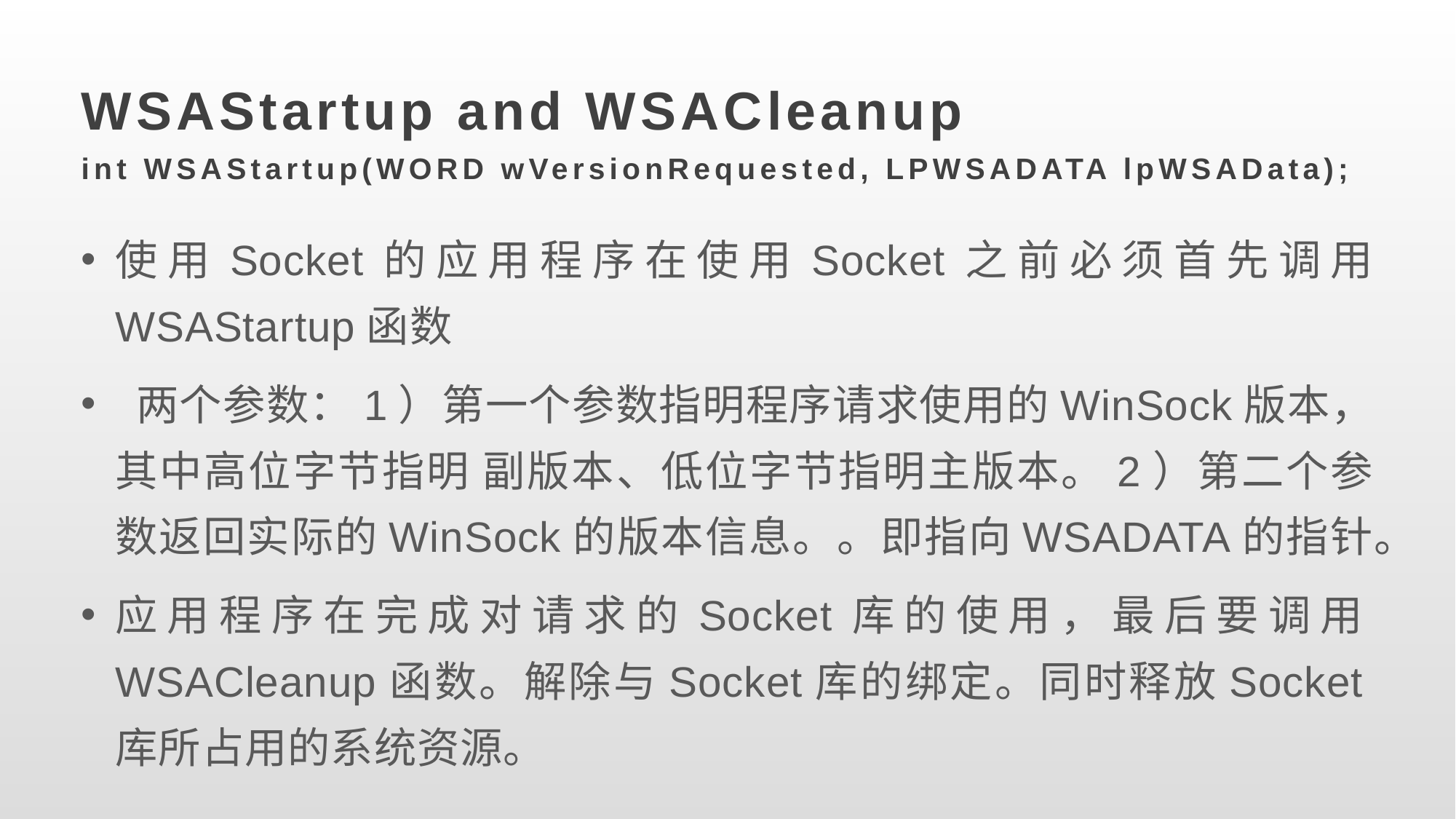

WSAStartup and WSACleanup
int WSAStartup(WORD wVersionRequested, LPWSADATA lpWSAData);
使用Socket的应用程序在使用Socket之前必须首先调用 WSAStartup函数
 两个参数：1）第一个参数指明程序请求使用的WinSock版本，其中高位字节指明 副版本、低位字节指明主版本。2）第二个参数返回实际的WinSock的版本信息。。即指向WSADATA的指针。
应用程序在完成对请求的Socket库的使用，最后要调用WSACleanup函数。解除与Socket库的绑定。同时释放Socket库所占用的系统资源。